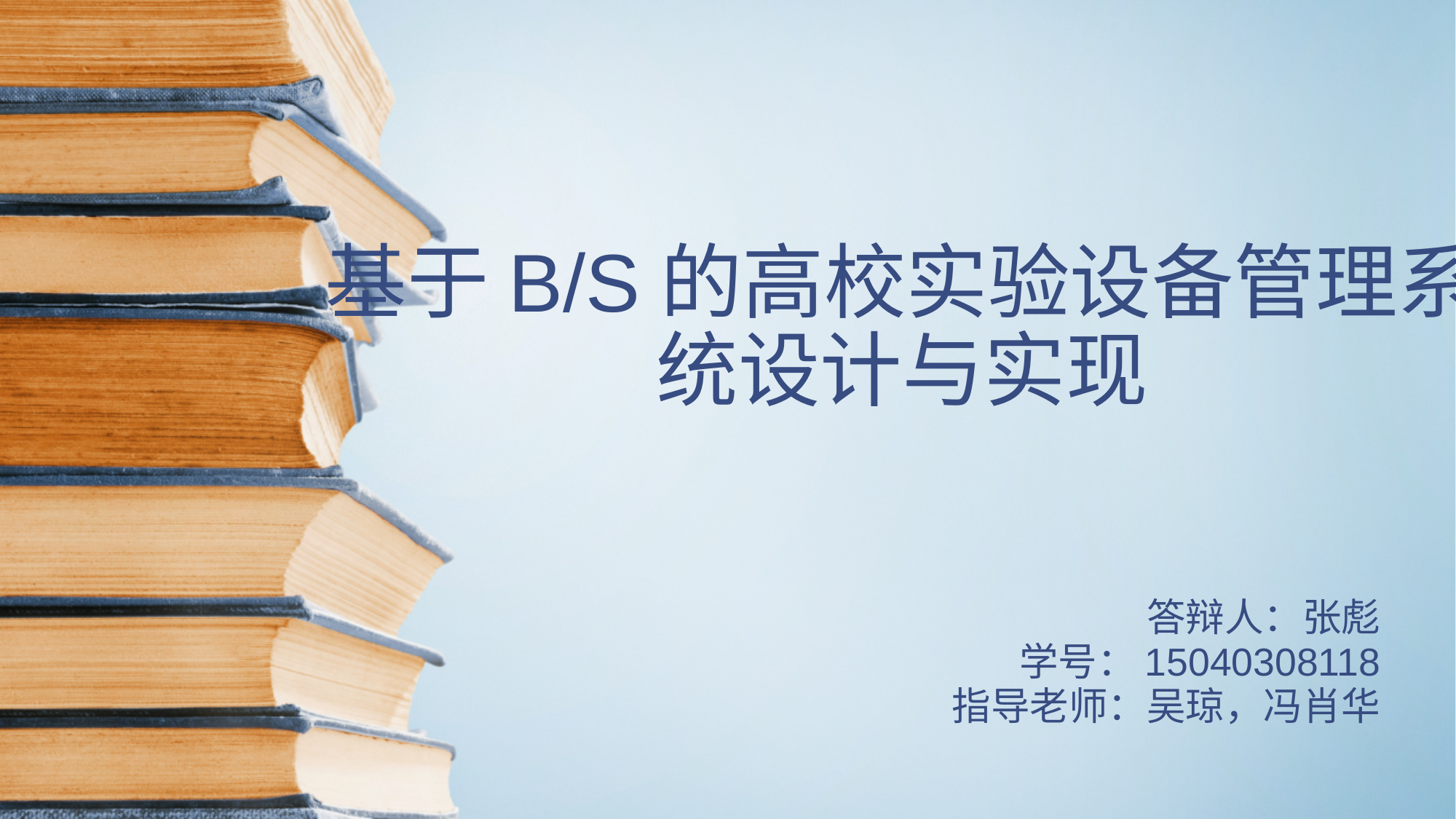

# 基于B/S的高校实验设备管理系统设计与实现
答辩人：张彪
学号：15040308118
指导老师：吴琼，冯肖华